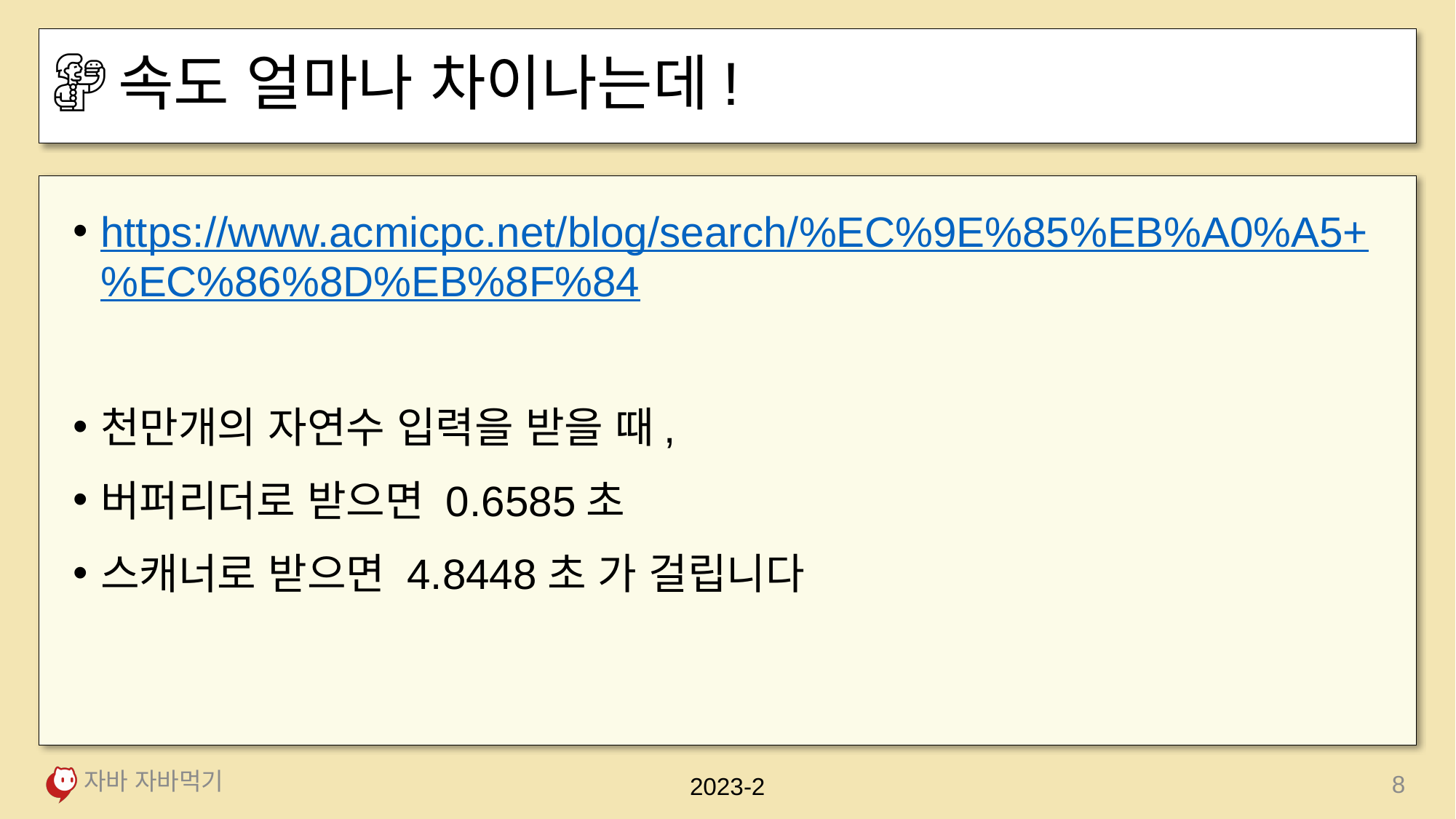

# 속도 얼마나 차이나는데!
https://www.acmicpc.net/blog/search/%EC%9E%85%EB%A0%A5+%EC%86%8D%EB%8F%84

천만개의 자연수 입력을 받을 때,
버퍼리더로 받으면 0.6585초
스캐너로 받으면 4.8448초 가 걸립니다
자바 자바먹기
8